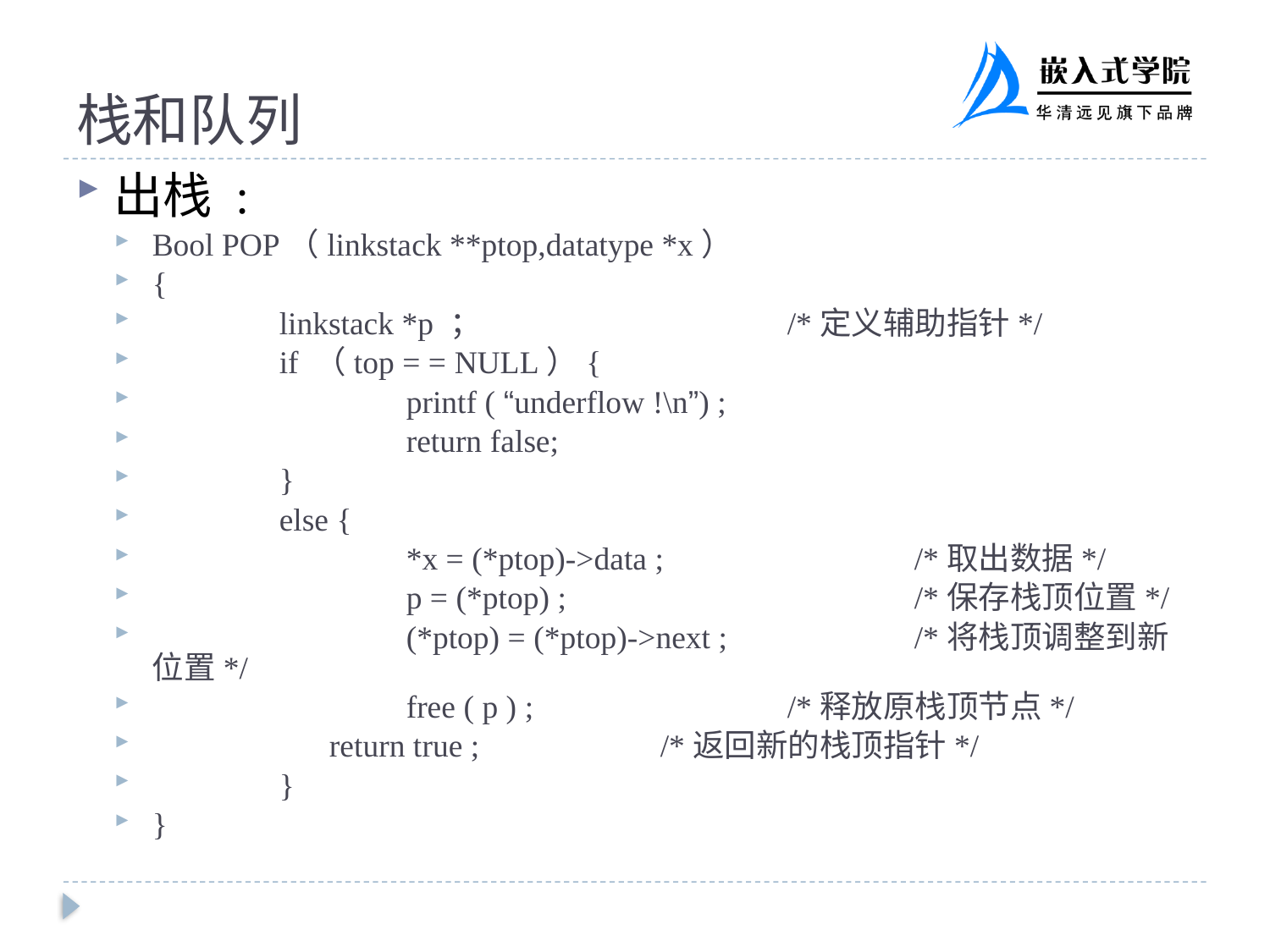

# 栈和队列
出栈 :
Bool POP（linkstack **ptop,datatype *x）
{
	linkstack *p ；			/*定义辅助指针*/
	if （top = = NULL）{
		printf ( “underflow !\n”) ;
		return false;
	}
	else {
		*x = (*ptop)->data ;		/*取出数据*/
		p = (*ptop) ;			/*保存栈顶位置*/
		(*ptop) = (*ptop)->next ; 		/*将栈顶调整到新位置*/
		free ( p ) ;		/*释放原栈顶节点*/
                      return true ; 		/*返回新的栈顶指针*/
	}
}

97